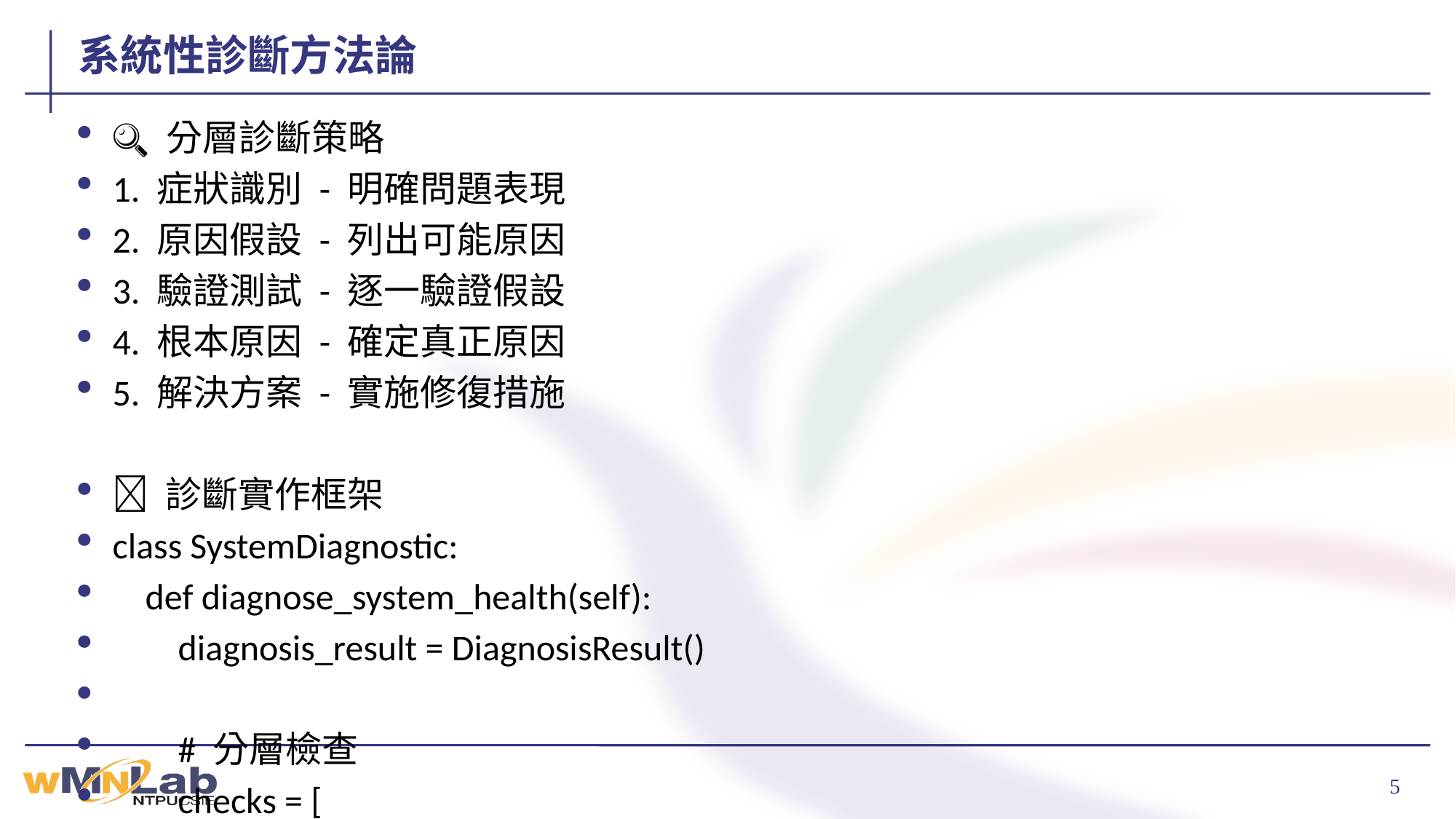

# 系統性診斷方法論
🔍 分層診斷策略
1. 症狀識別 - 明確問題表現
2. 原因假設 - 列出可能原因
3. 驗證測試 - 逐一驗證假設
4. 根本原因 - 確定真正原因
5. 解決方案 - 實施修復措施

🧪 診斷實作框架
class SystemDiagnostic:
    def diagnose_system_health(self):
        diagnosis_result = DiagnosisResult()

        # 分層檢查
        checks = [
            self._check_data_layer,
            self._check_calculation_layer,
            self._check_performance_layer,
            self._check_system_layer
        ]

        for check_function in checks:
            layer_result = check_function()
            diagnosis_result.add_layer_result(layer_result)

            if layer_result.has_critical_issues():
                diagnosis_result.set_critical_failure(layer_result)
                break

        return diagnosis_result